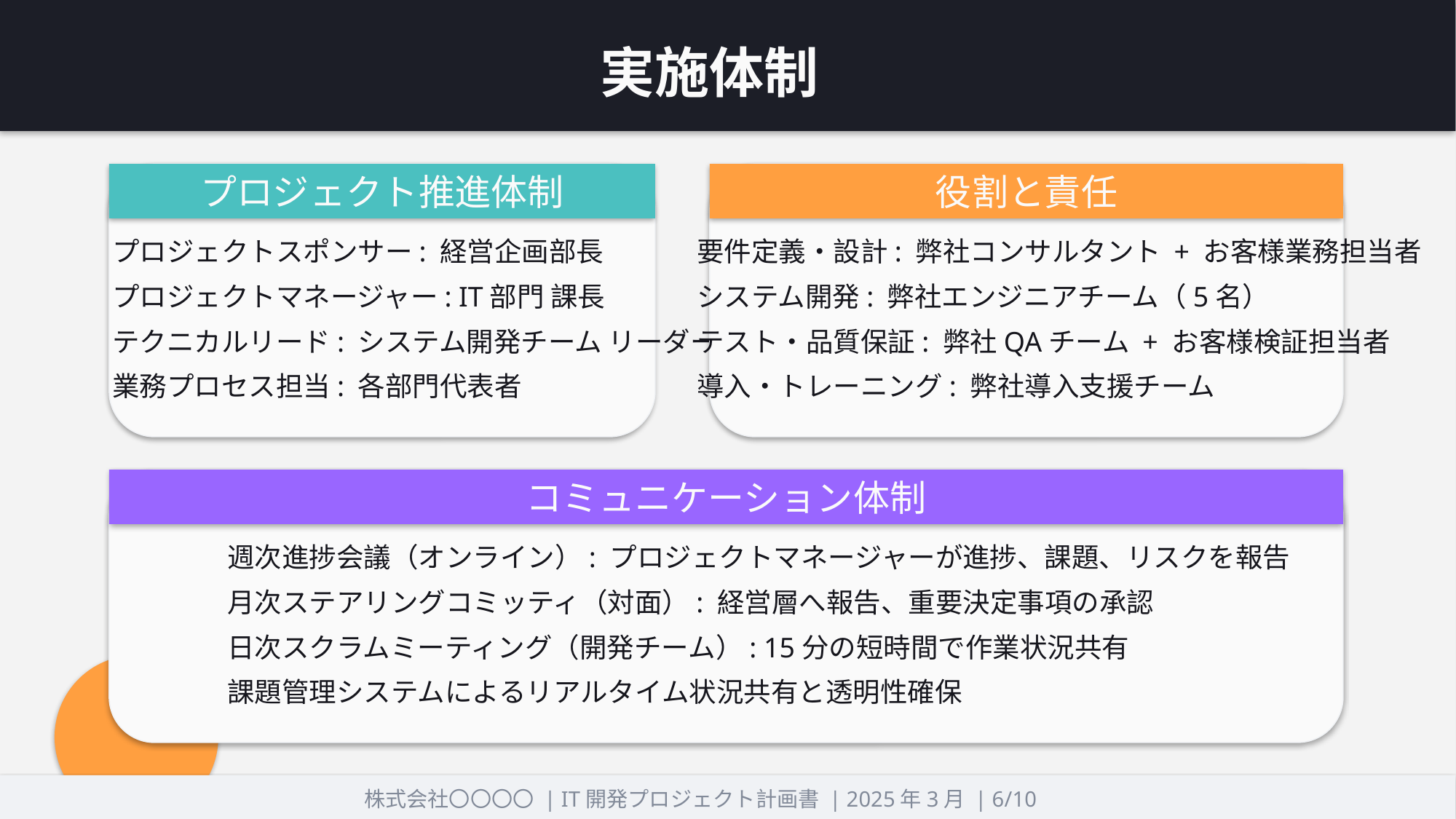

実施体制
#

プロジェクト推進体制

役割と責任

プロジェクトスポンサー: 経営企画部長
プロジェクトマネージャー: IT部門 課長
テクニカルリード: システム開発チーム リーダー
業務プロセス担当: 各部門代表者
要件定義・設計: 弊社コンサルタント + お客様業務担当者
システム開発: 弊社エンジニアチーム（5名）
テスト・品質保証: 弊社QAチーム + お客様検証担当者
導入・トレーニング: 弊社導入支援チーム

コミュニケーション体制
週次進捗会議（オンライン）: プロジェクトマネージャーが進捗、課題、リスクを報告
月次ステアリングコミッティ（対面）: 経営層へ報告、重要決定事項の承認
日次スクラムミーティング（開発チーム）: 15分の短時間で作業状況共有
課題管理システムによるリアルタイム状況共有と透明性確保

株式会社〇〇〇〇 | IT開発プロジェクト計画書 | 2025年3月 | 6/10